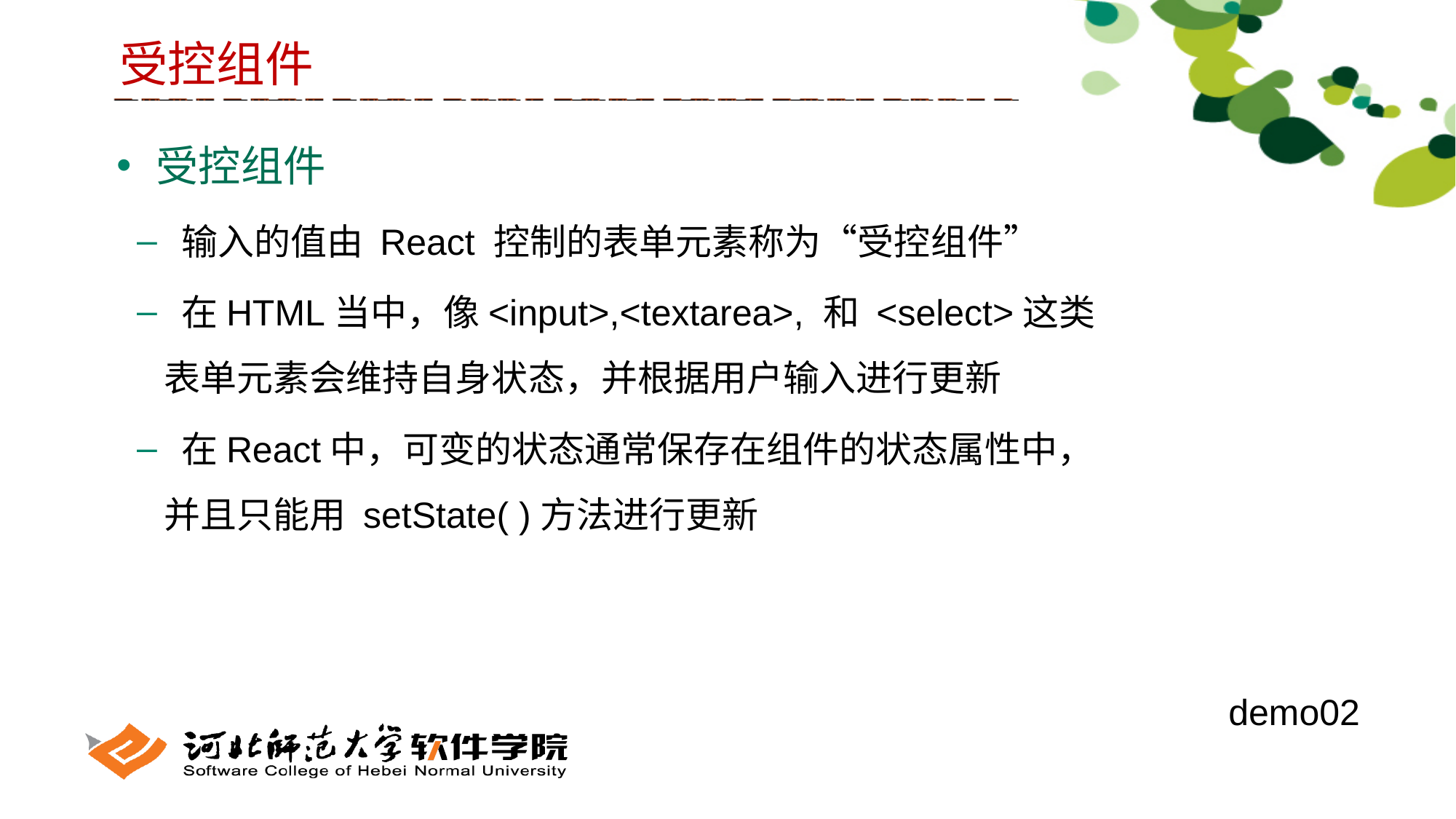

受控组件
 受控组件
 输入的值由 React 控制的表单元素称为“受控组件”
 在HTML当中，像<input>,<textarea>, 和 <select>这类表单元素会维持自身状态，并根据用户输入进行更新
 在React中，可变的状态通常保存在组件的状态属性中，并且只能用 setState( )方法进行更新
demo02